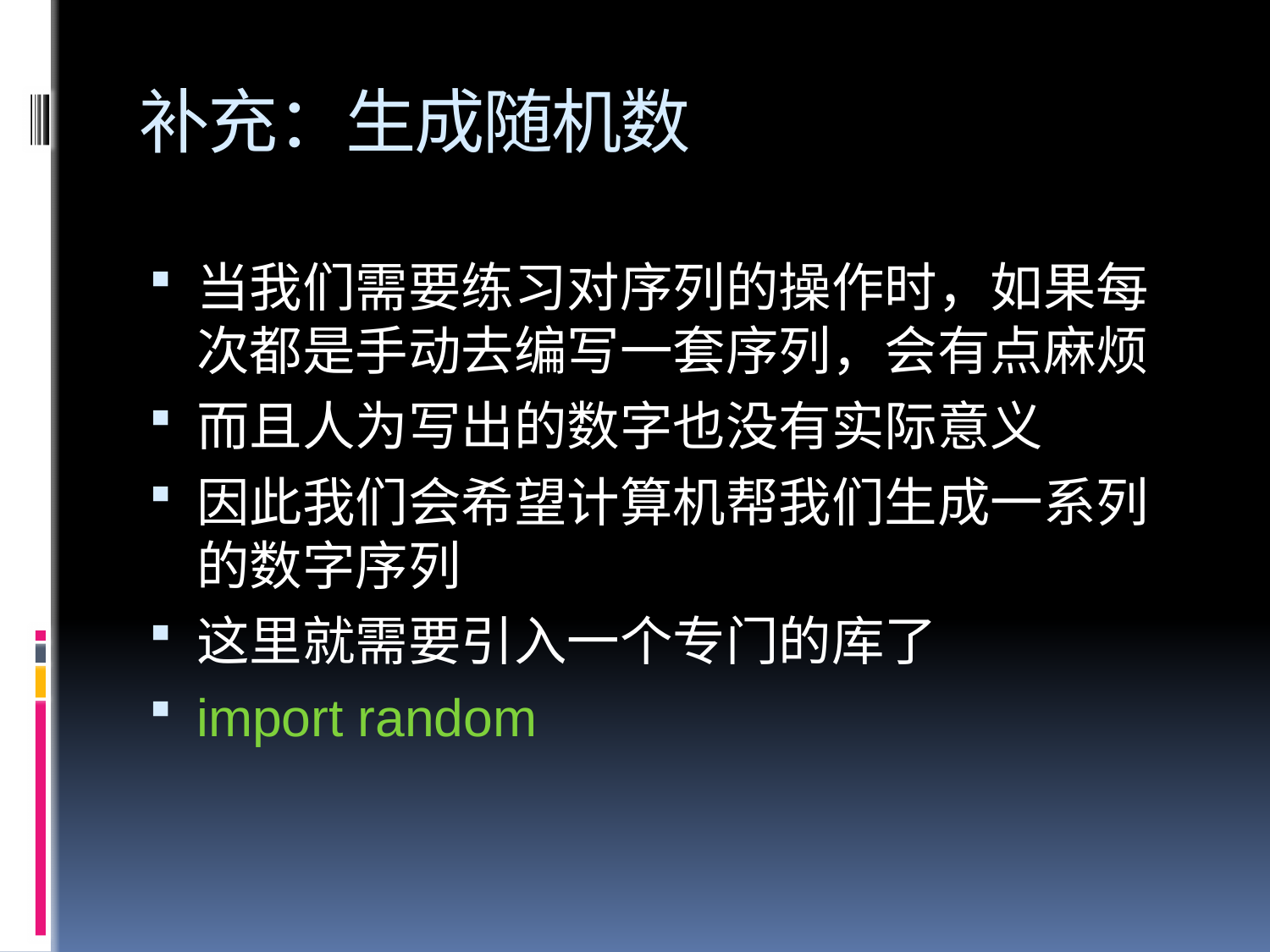

# 补充：生成随机数
当我们需要练习对序列的操作时，如果每次都是手动去编写一套序列，会有点麻烦
而且人为写出的数字也没有实际意义
因此我们会希望计算机帮我们生成一系列的数字序列
这里就需要引入一个专门的库了
import random